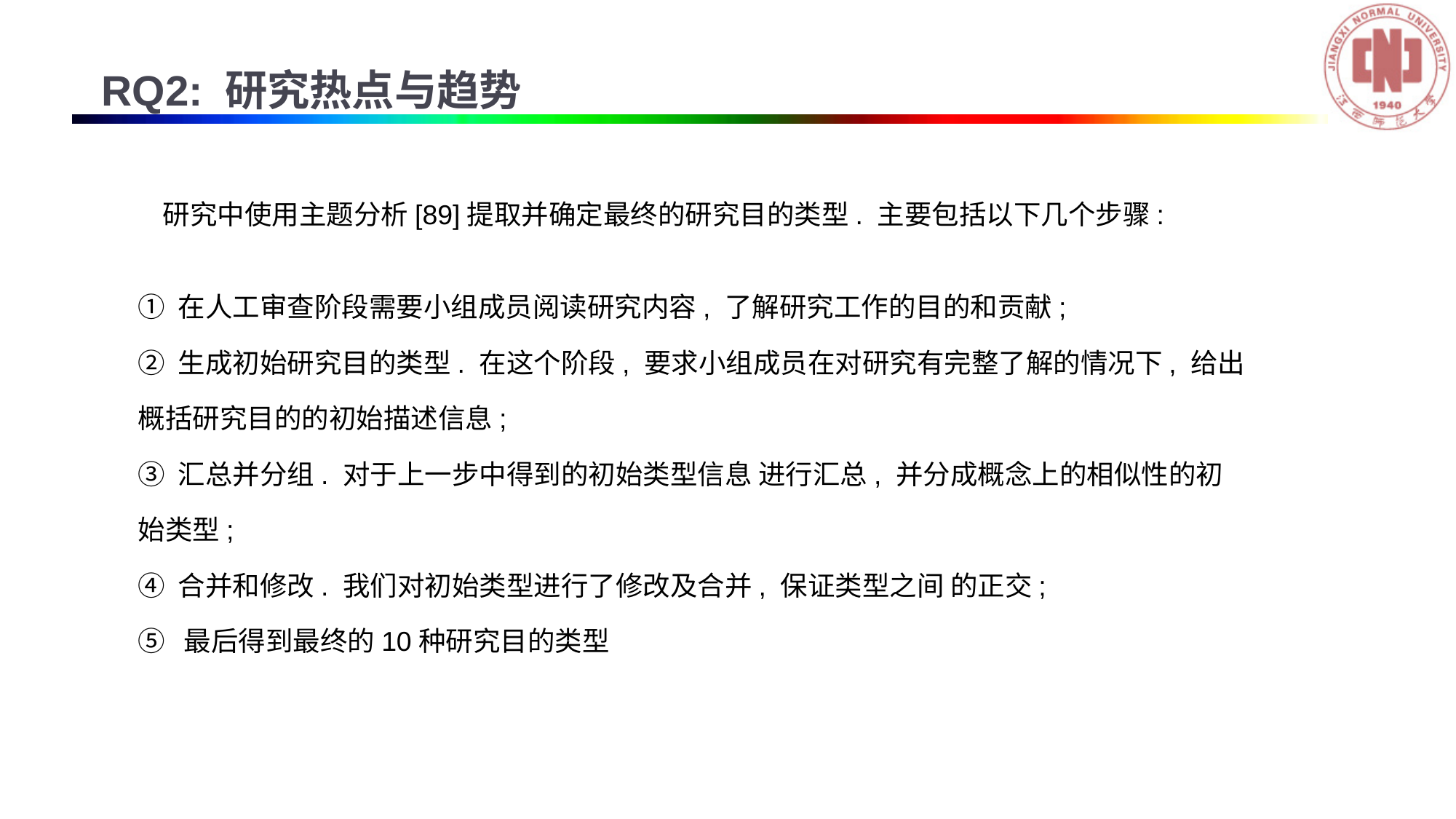

RQ2: 研究热点与趋势
研究中使用主题分析[89]提取并确定最终的研究目的类型. 主要包括以下几个步骤:
① 在人工审查阶段需要小组成员阅读研究内容, 了解研究工作的目的和贡献;
② 生成初始研究目的类型. 在这个阶段, 要求小组成员在对研究有完整了解的情况下, 给出概括研究目的的初始描述信息;
③ 汇总并分组. 对于上一步中得到的初始类型信息 进行汇总, 并分成概念上的相似性的初始类型;
④ 合并和修改. 我们对初始类型进行了修改及合并, 保证类型之间 的正交;
⑤  最后得到最终的10种研究目的类型
15